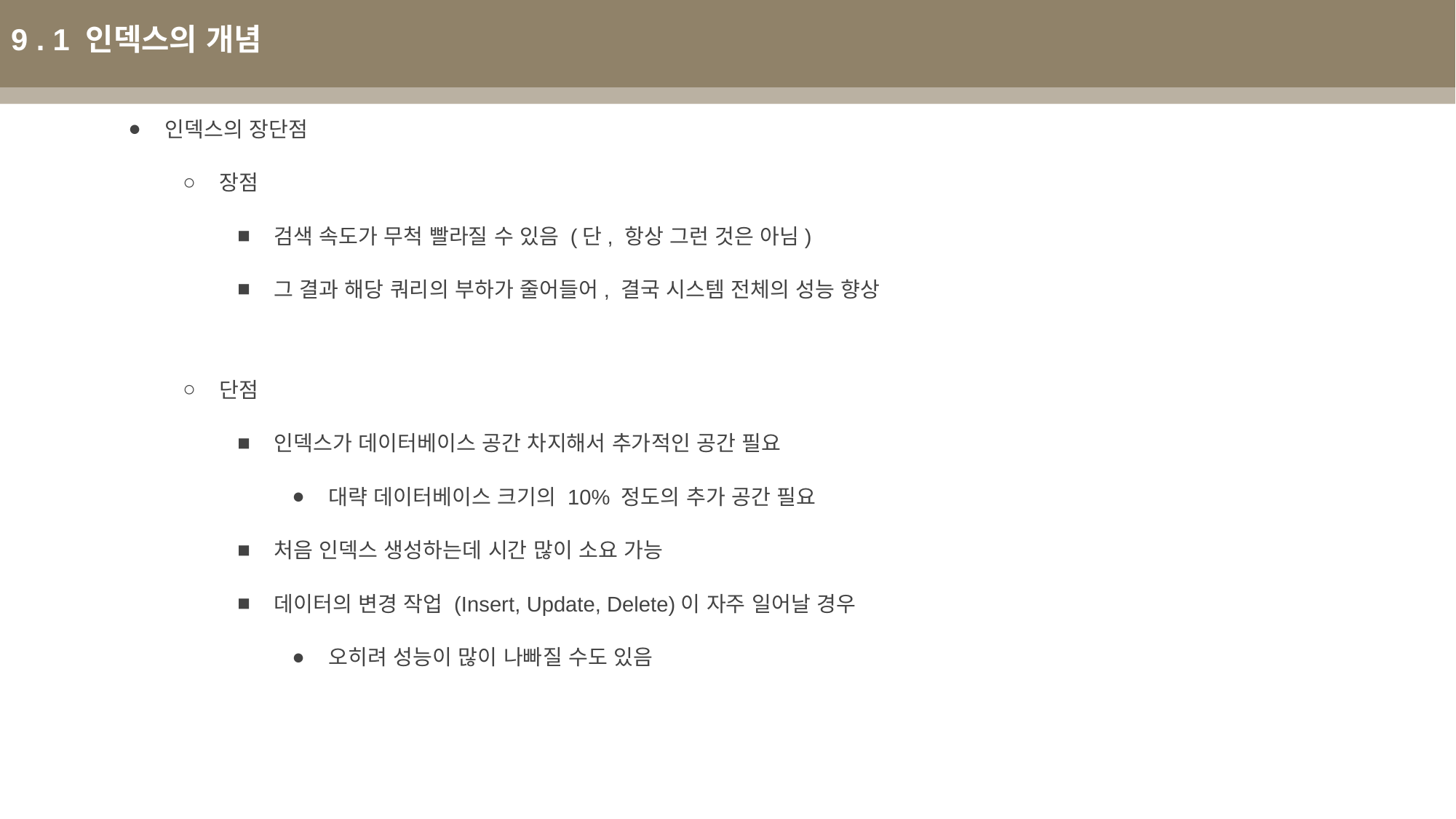

9 . 1 인덱스의 개념
인덱스의 장단점
장점
검색 속도가 무척 빨라질 수 있음 (단, 항상 그런 것은 아님)
그 결과 해당 쿼리의 부하가 줄어들어, 결국 시스템 전체의 성능 향상

단점
인덱스가 데이터베이스 공간 차지해서 추가적인 공간 필요
대략 데이터베이스 크기의 10% 정도의 추가 공간 필요
처음 인덱스 생성하는데 시간 많이 소요 가능
데이터의 변경 작업 (Insert, Update, Delete)이 자주 일어날 경우
오히려 성능이 많이 나빠질 수도 있음